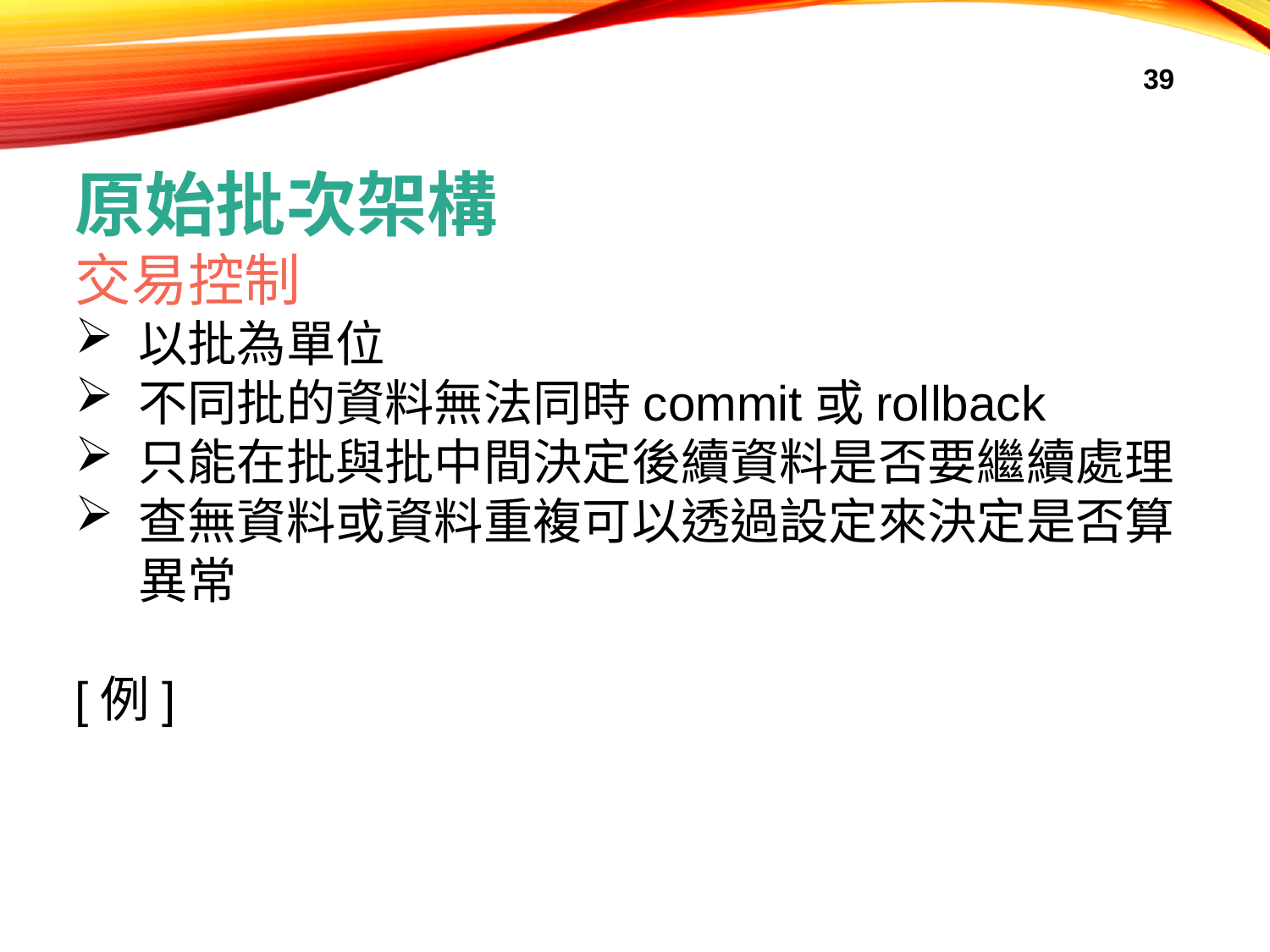

39
原始批次架構
交易控制
以批為單位
不同批的資料無法同時commit或rollback
只能在批與批中間決定後續資料是否要繼續處理
查無資料或資料重複可以透過設定來決定是否算異常

[例]